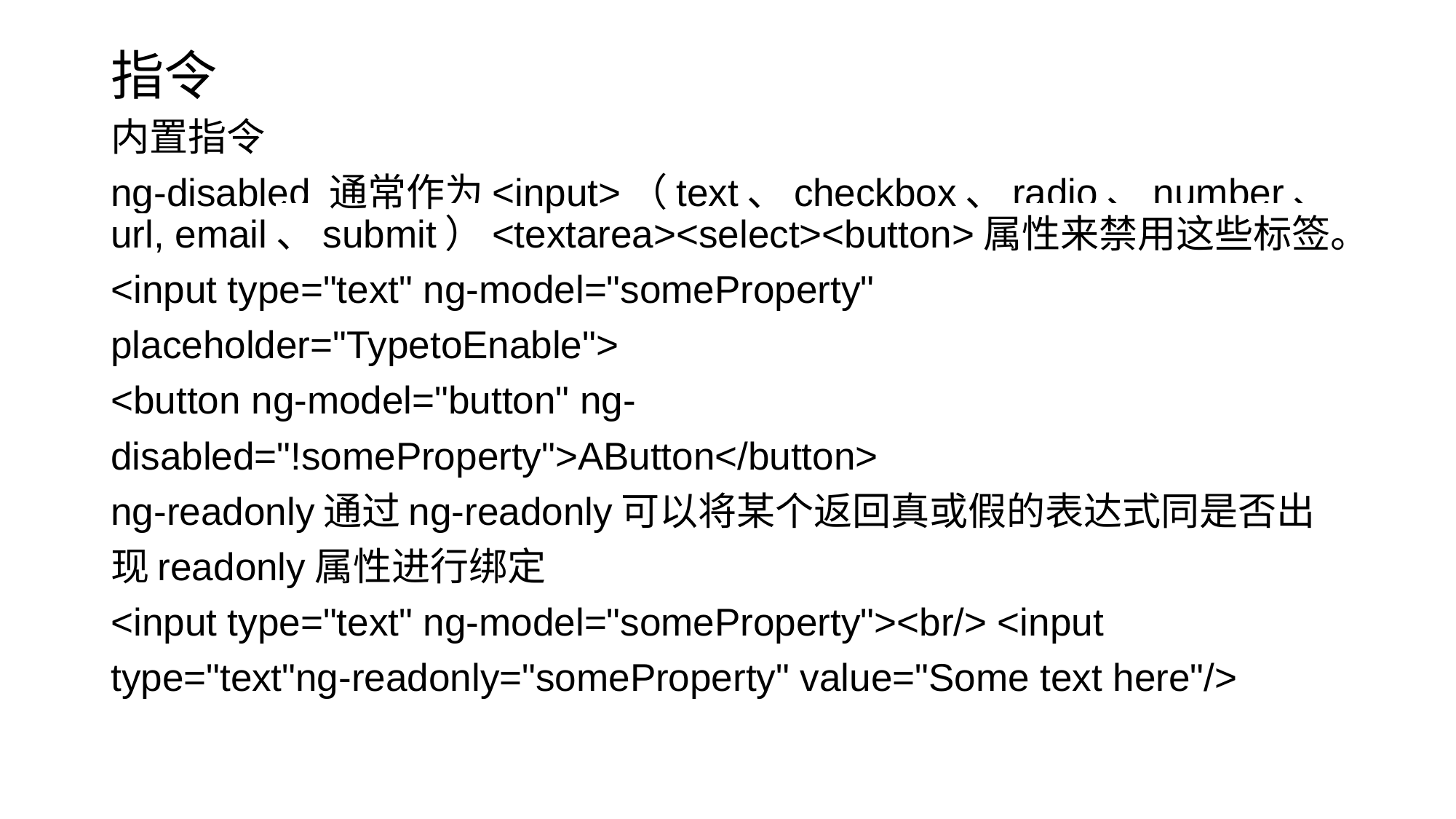

# 指令
内置指令
ng-disabled 通常作为<input>（text、checkbox、radio、number、url, email、submit）<textarea><select><button>属性来禁用这些标签。
<input type="text" ng-model="someProperty"
placeholder="TypetoEnable">
<button ng-model="button" ng-
disabled="!someProperty">AButton</button>
ng-readonly通过ng-readonly可以将某个返回真或假的表达式同是否出
现readonly属性进行绑定
<input type="text" ng-model="someProperty"><br/> <input
type="text"ng-readonly="someProperty" value="Some text here"/>